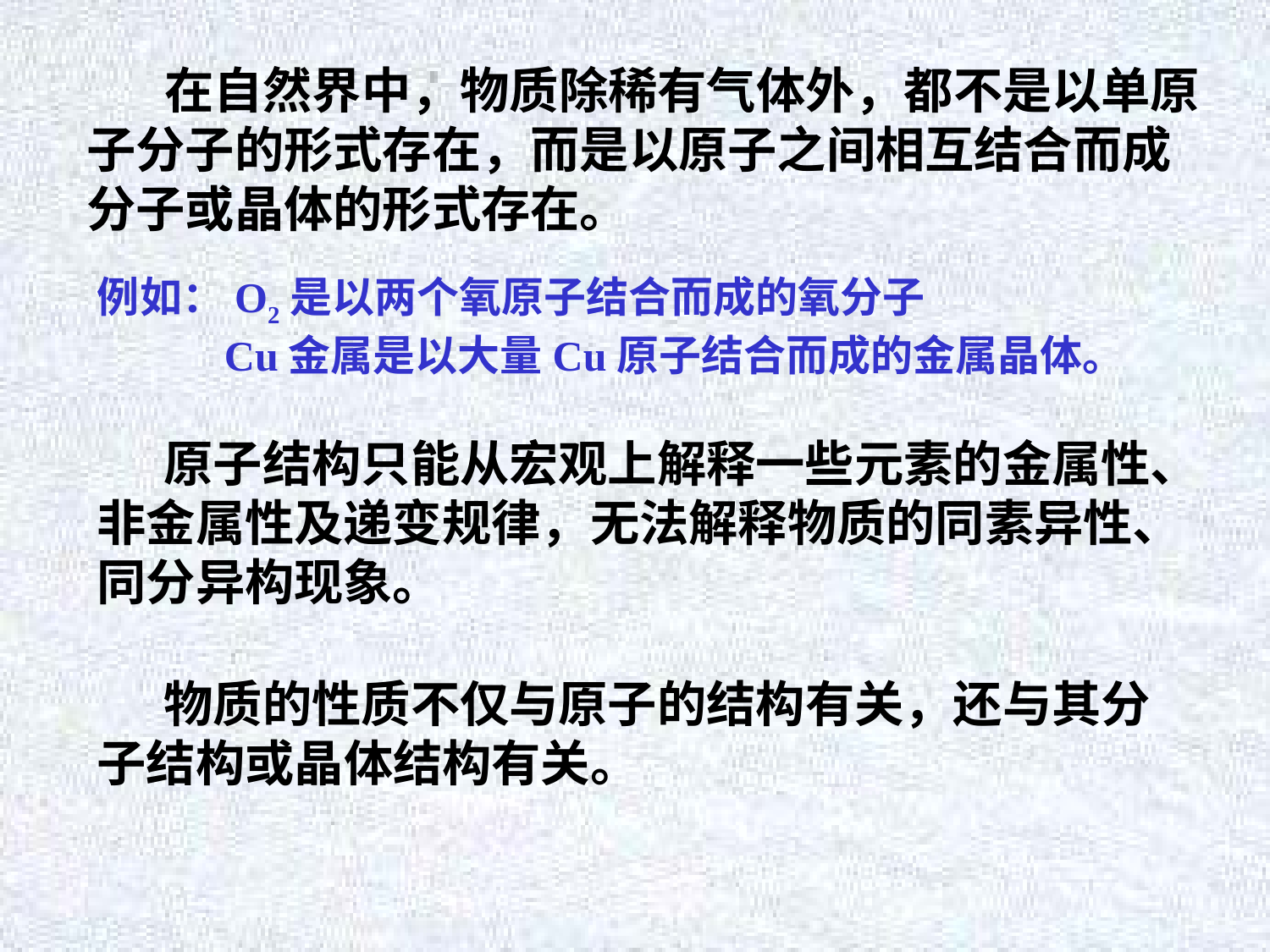

在自然界中，物质除稀有气体外，都不是以单原子分子的形式存在，而是以原子之间相互结合而成分子或晶体的形式存在。
例如：O2是以两个氧原子结合而成的氧分子
            Cu金属是以大量Cu原子结合而成的金属晶体。
     原子结构只能从宏观上解释一些元素的金属性、非金属性及递变规律，无法解释物质的同素异性、同分异构现象。
     物质的性质不仅与原子的结构有关，还与其分子结构或晶体结构有关。